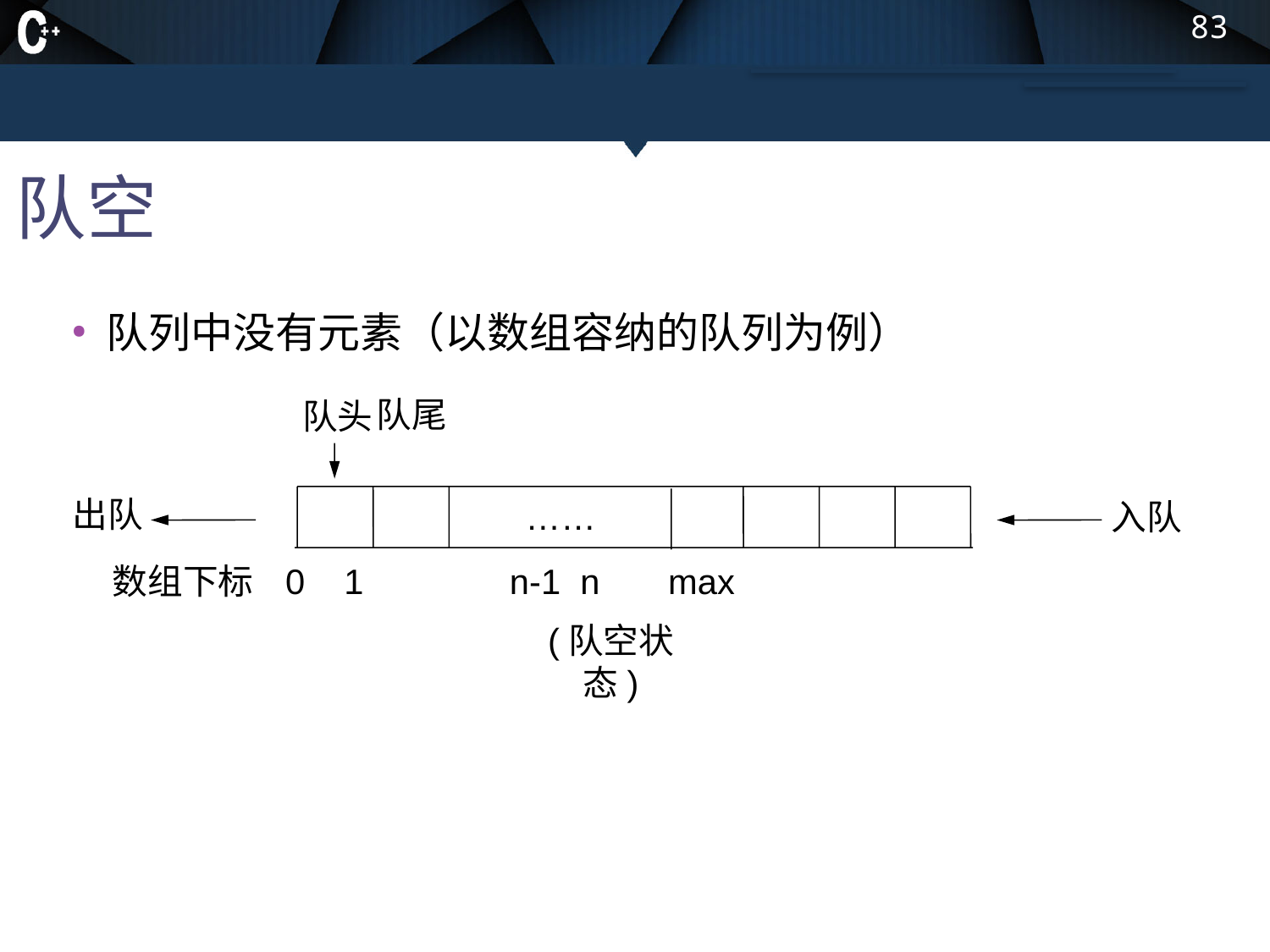

83
# 队空
队列中没有元素（以数组容纳的队列为例）

队尾
队头

出队

……

入队

数组下标   0    1               n-1  n       max
(队空状态)